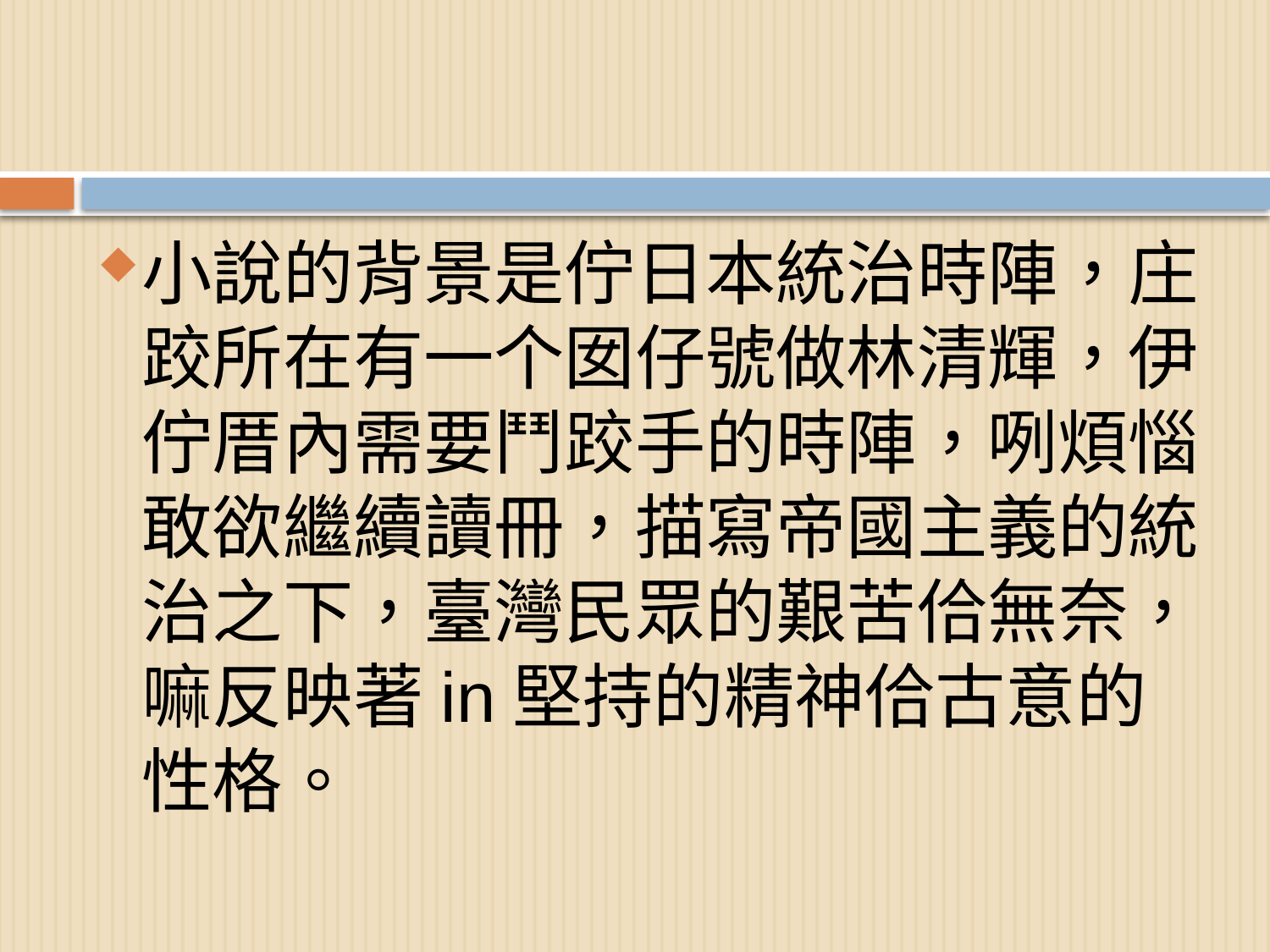

#
小說的背景是佇日本統治時陣，庄跤所在有一个囡仔號做林清輝，伊佇厝內需要鬥跤手的時陣，咧煩惱敢欲繼續讀冊，描寫帝國主義的統治之下，臺灣民眾的艱苦佮無奈，嘛反映著in堅持的精神佮古意的性格。